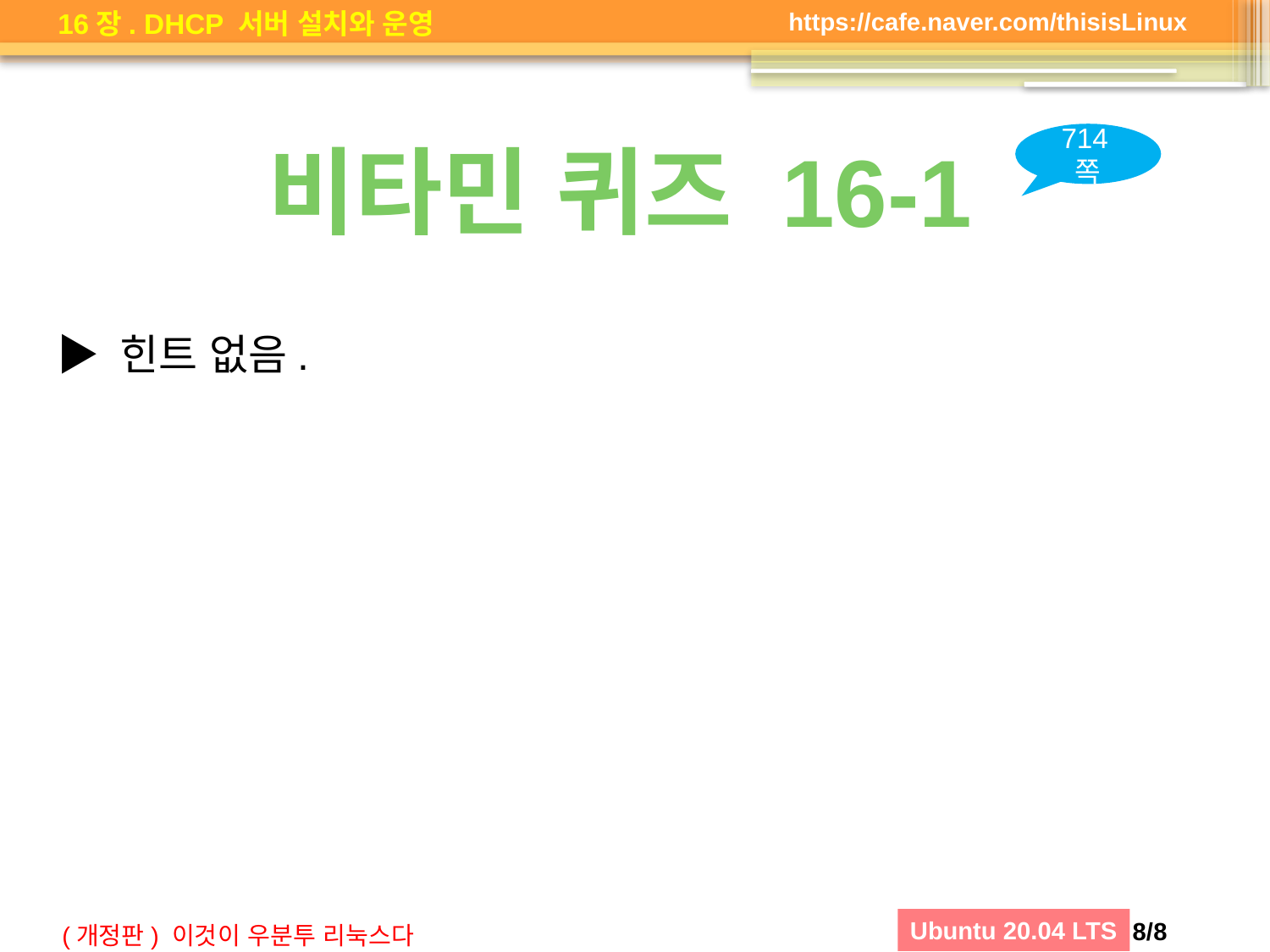

714쪽
비타민 퀴즈 16-1
▶ 힌트 없음.